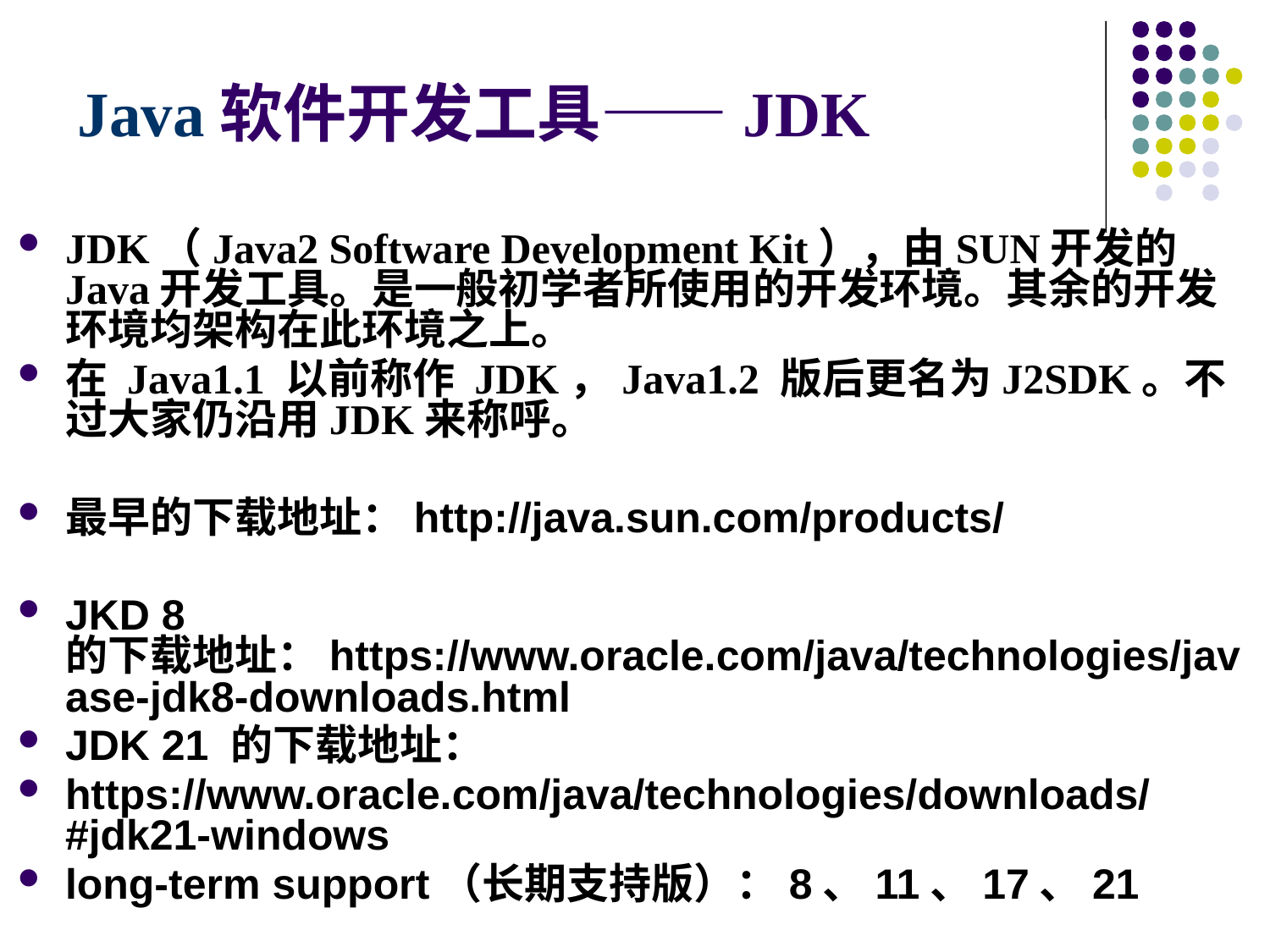

# Java软件开发工具——JDK
JDK（Java2 Software Development Kit），由SUN开发的Java开发工具。是一般初学者所使用的开发环境。其余的开发环境均架构在此环境之上。
在 Java1.1 以前称作 JDK，Java1.2 版后更名为J2SDK。不过大家仍沿用JDK来称呼。

最早的下载地址：http://java.sun.com/products/

JKD 8 的下载地址：https://www.oracle.com/java/technologies/javase-jdk8-downloads.html
JDK 21 的下载地址：
https://www.oracle.com/java/technologies/downloads/#jdk21-windows
long-term support（长期支持版）：8、11、17、21